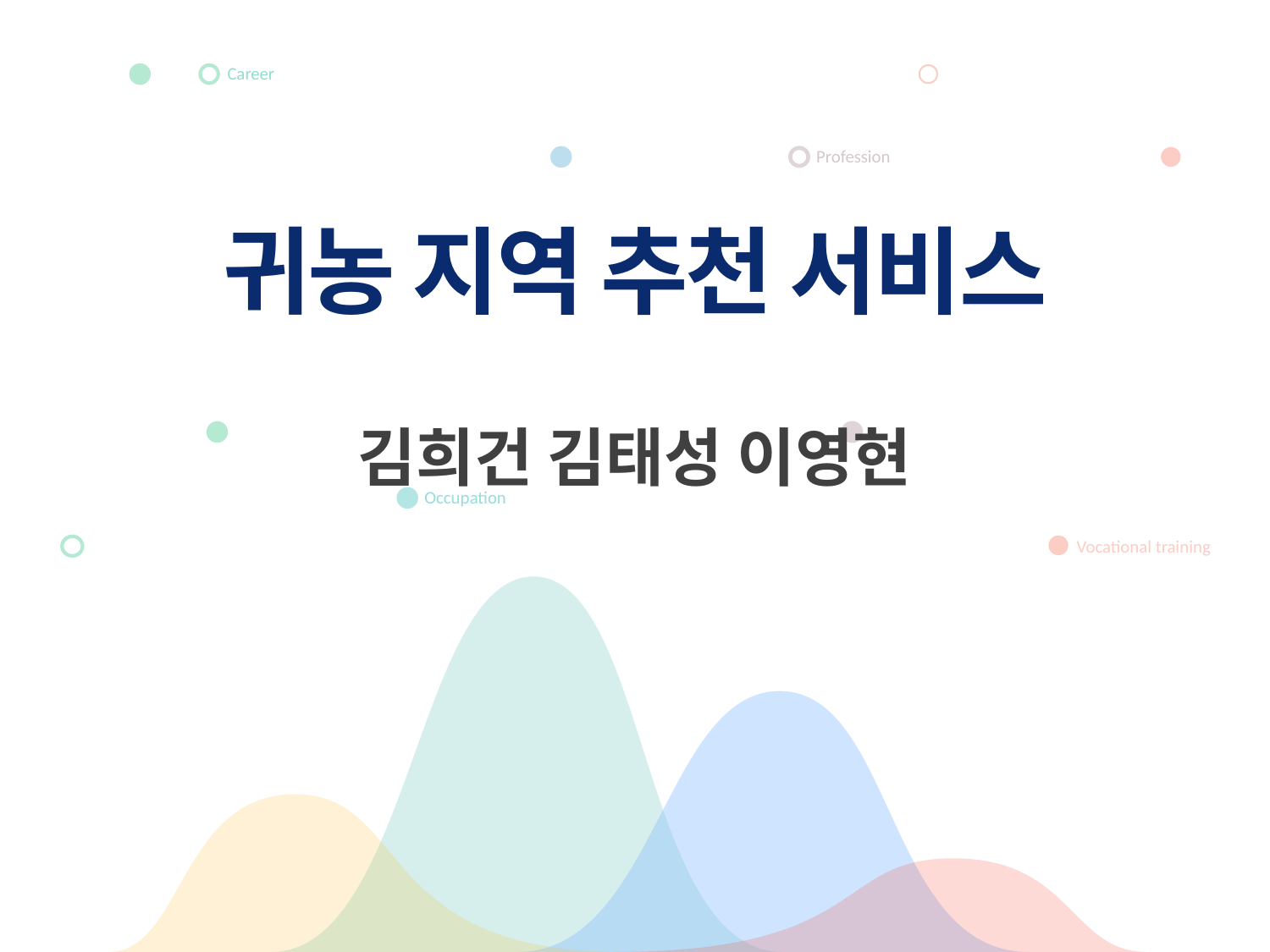

Career

Profession

귀농 지역 추천 서비스
김희건 김태성 이영현

Occupation

Vocational training